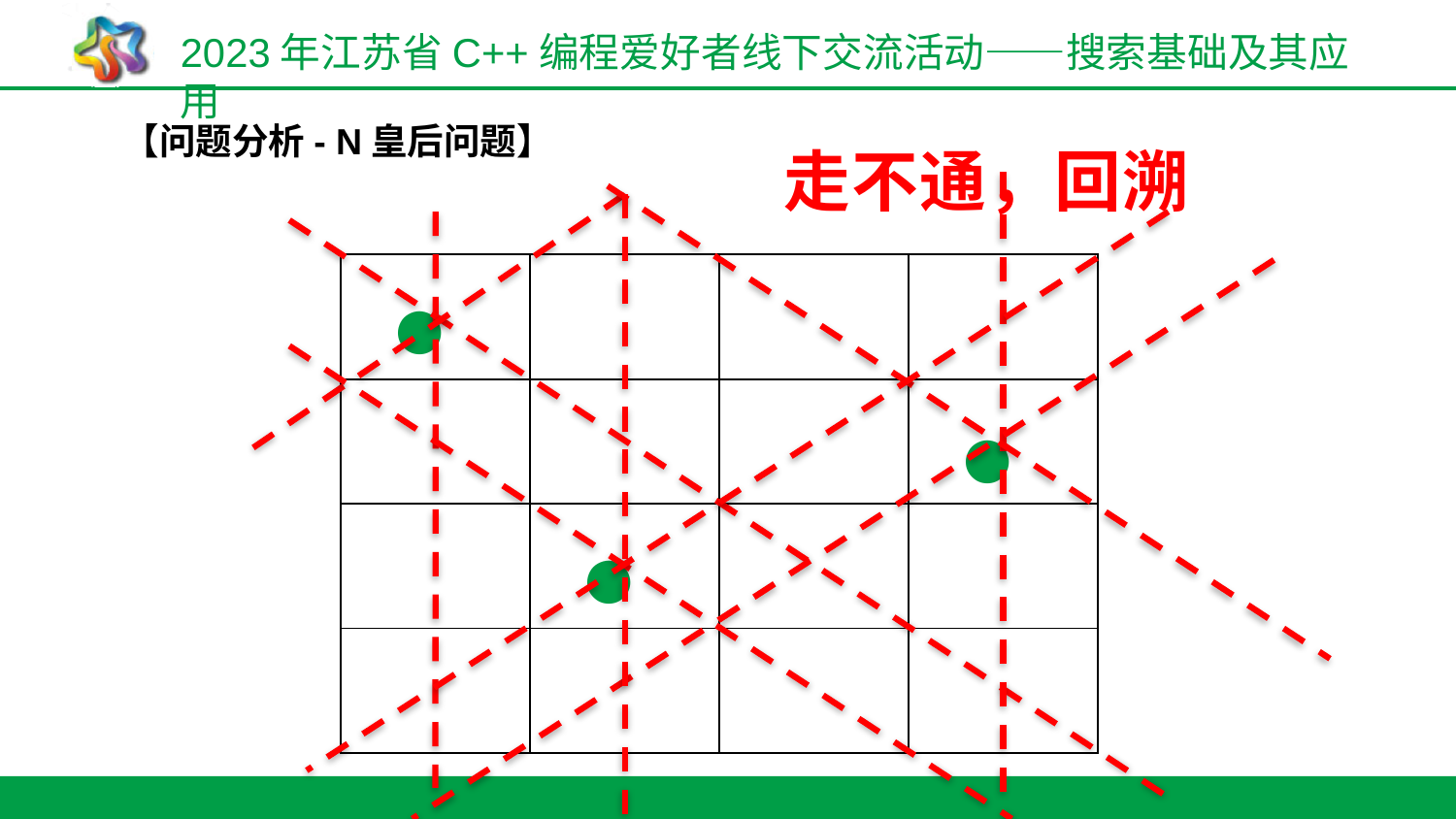

【问题分析- N皇后问题】

走不通，回溯
|  |  |  |  |
| --- | --- | --- | --- |
|  |  |  |  |
|  |  |  |  |
|  |  |  |  |
●
●
●